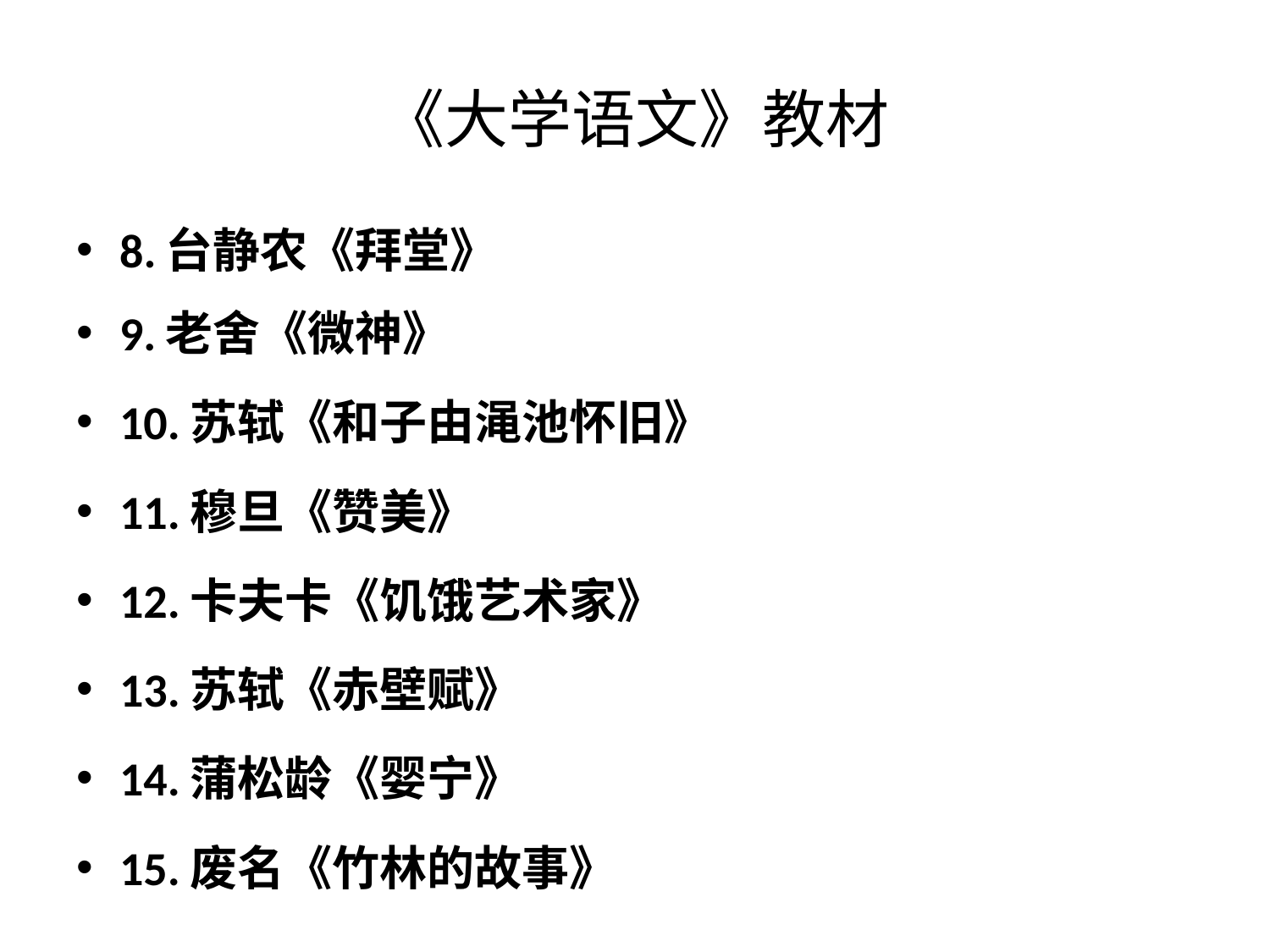

# 《大学语文》教材
8.台静农《拜堂》
9.老舍《微神》
10.苏轼《和子由渑池怀旧》
11.穆旦《赞美》
12.卡夫卡《饥饿艺术家》
13.苏轼《赤壁赋》
14.蒲松龄《婴宁》
15.废名《竹林的故事》